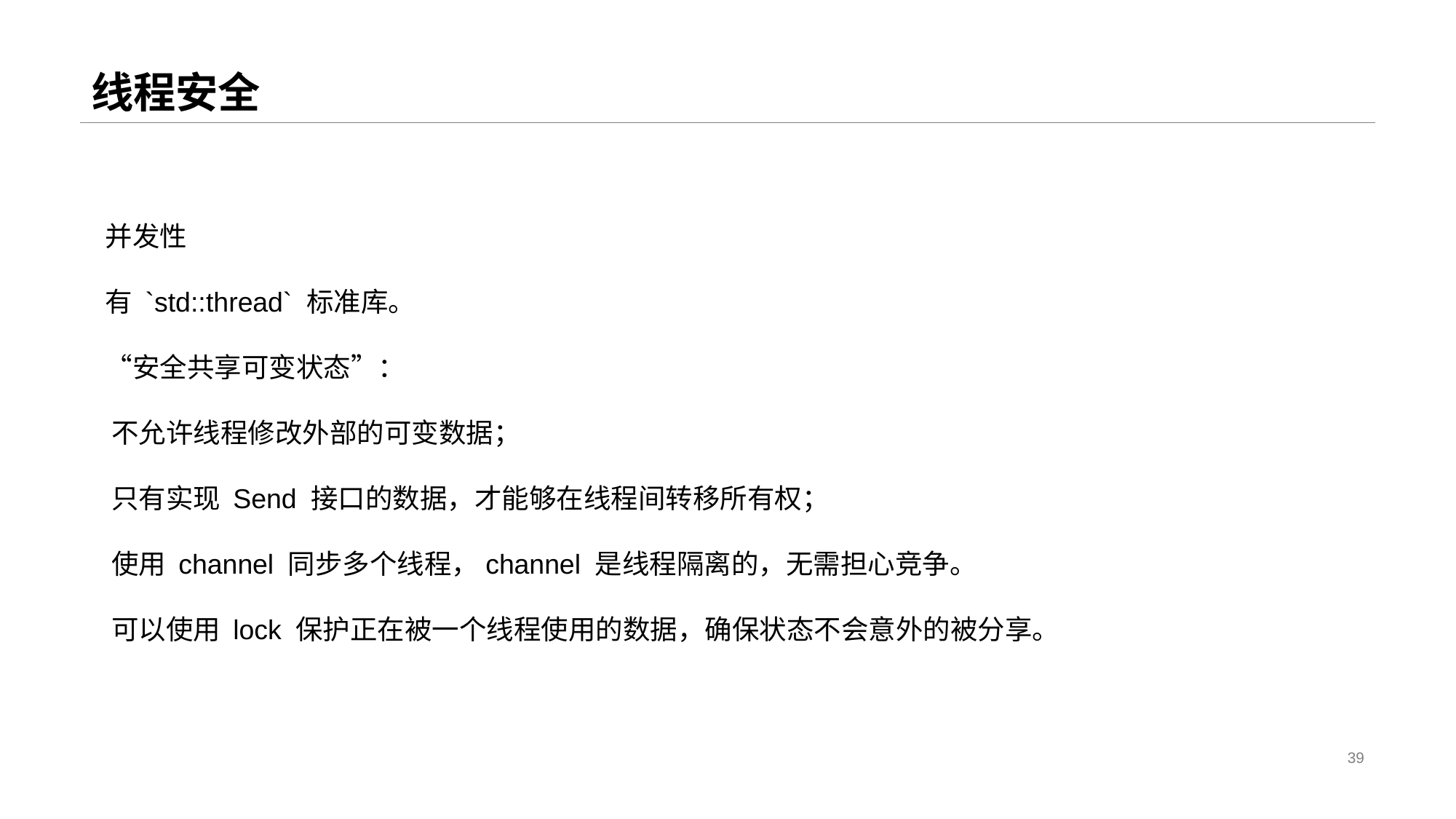

# 线程安全
并发性
有 `std::thread` 标准库。
“安全共享可变状态”：
​ 不允许线程修改外部的可变数据；
​ 只有实现 Send 接口的数据，才能够在线程间转移所有权；
​ 使用 channel 同步多个线程，channel 是线程隔离的，无需担心竞争。
​ 可以使用 lock 保护正在被一个线程使用的数据，确保状态不会意外的被分享。
39